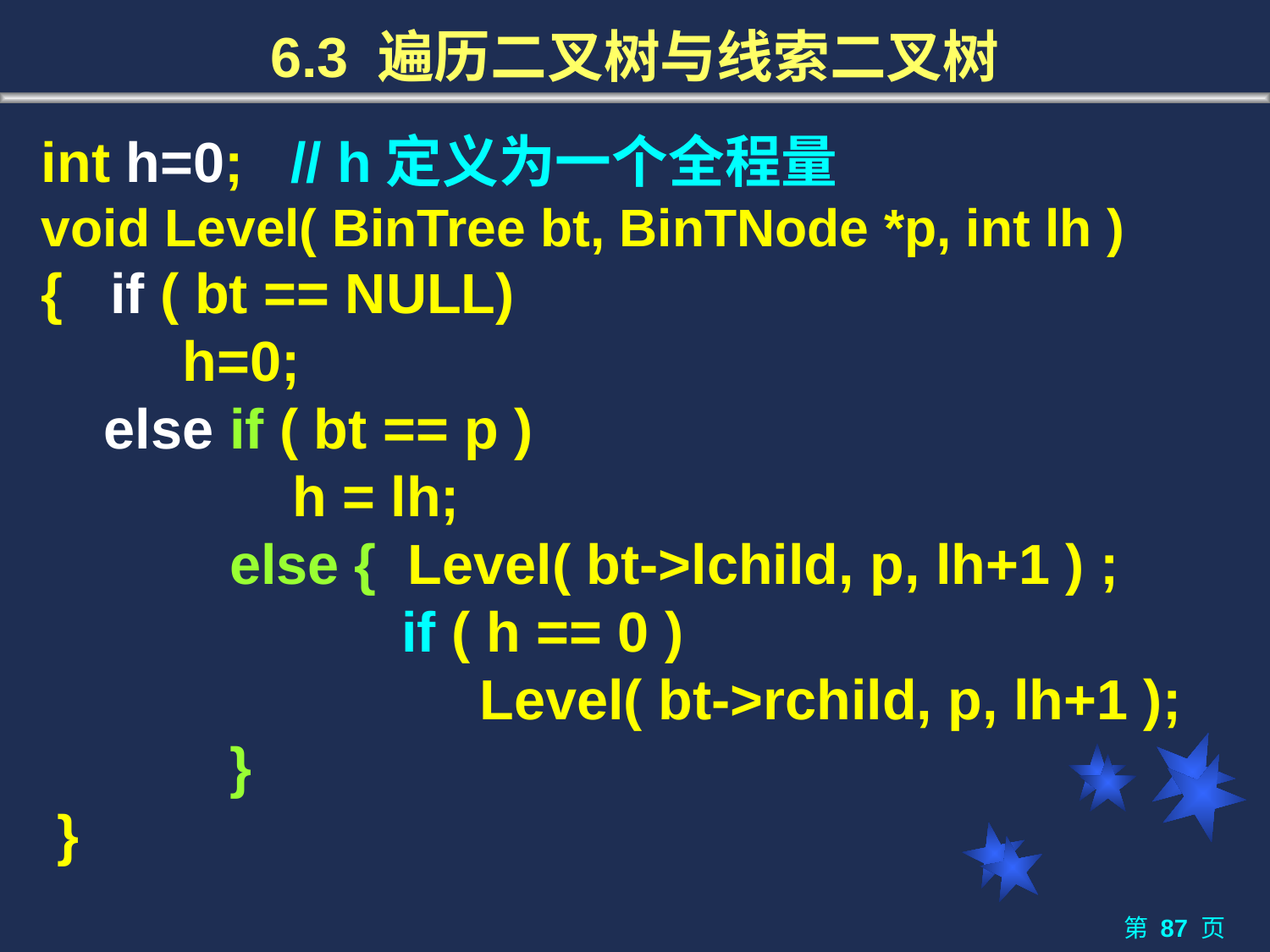

# 6.3 遍历二叉树与线索二叉树
int h=0;   // h定义为一个全程量
void Level( BinTree bt, BinTNode *p, int lh )
{   if ( bt == NULL)
         h=0;
    else if ( bt == p )
                h = lh;
            else {  Level( bt->lchild, p, lh+1 ) ;
                       if ( h == 0 )
                            Level( bt->rchild, p, lh+1 );
            }
 }

第 87 页